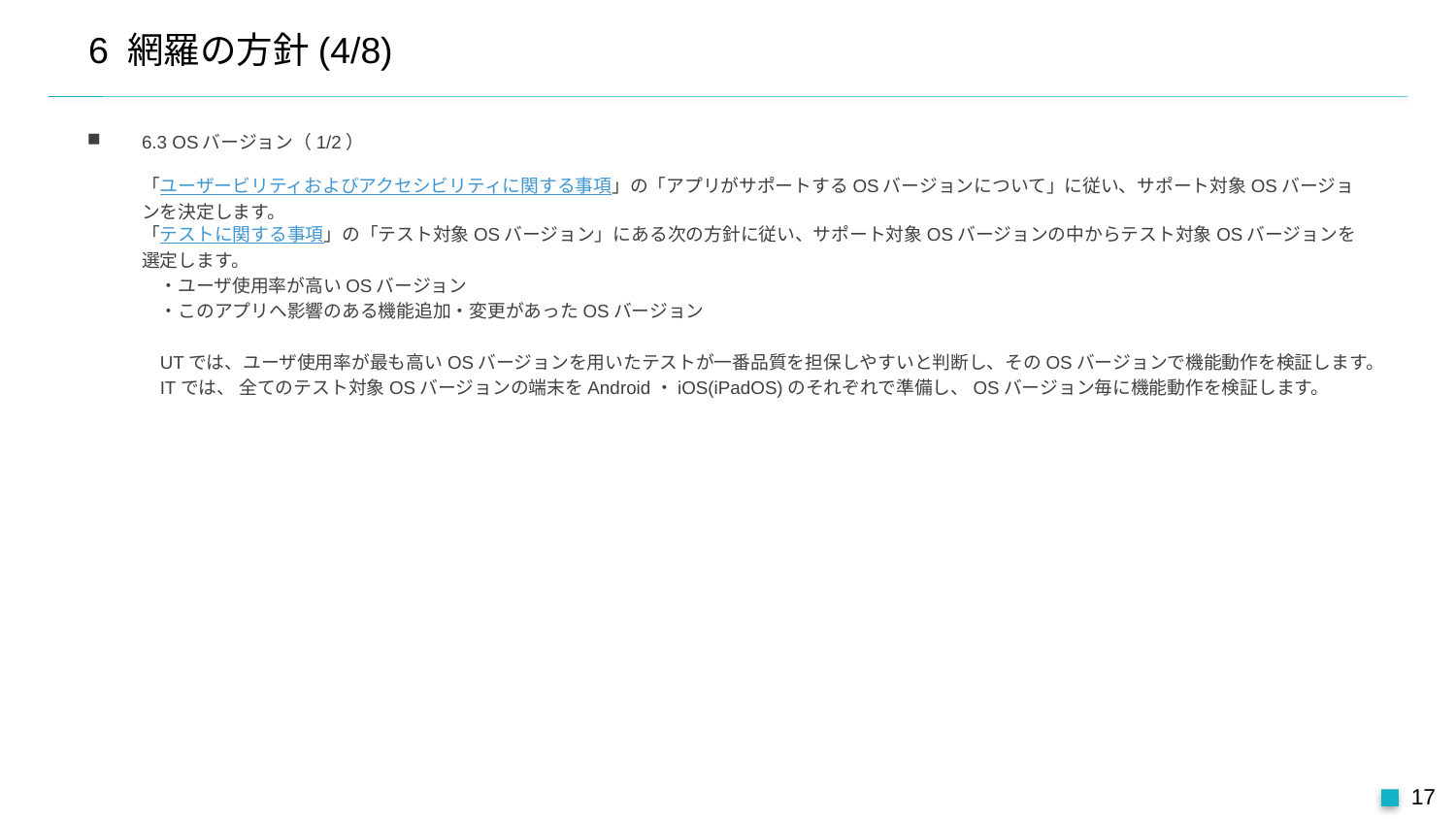

# 6 網羅の方針(4/8)
6.3 OSバージョン（1/2）
「ユーザービリティおよびアクセシビリティに関する事項​」の「アプリがサポートするOSバージョンについて」に従い、サポート対象OSバージョンを決定します。
「テストに関する事項」の「テスト対象OSバージョン​」にある次の方針に従い、サポート対象OSバージョンの中からテスト対象OSバージョンを選定します。
・ユーザ使用率が高いOSバージョン
・このアプリへ影響のある機能追加・変更があったOSバージョン

UTでは、ユーザ使用率が最も高いOSバージョンを用いたテストが一番品質を担保しやすいと判断し、そのOSバージョンで機能動作を検証します。
ITでは、 全てのテスト対象OSバージョンの端末をAndroid・iOS(iPadOS)のそれぞれで準備し、OSバージョン毎に機能動作を検証します。